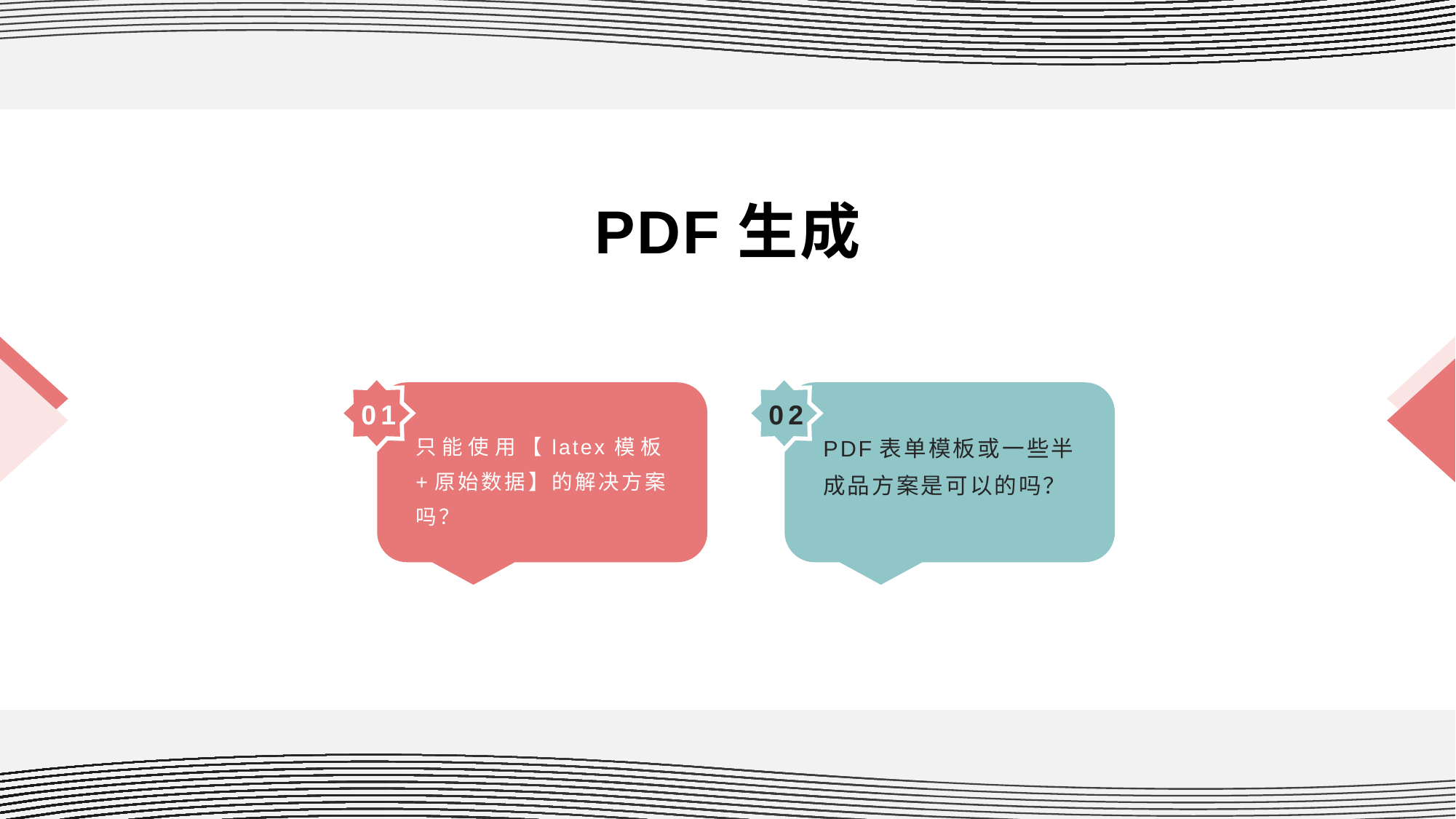

PDF生成

01
02
只能使用【latex模板+原始数据】的解决方案吗？
PDF表单模板或一些半成品方案是可以的吗？